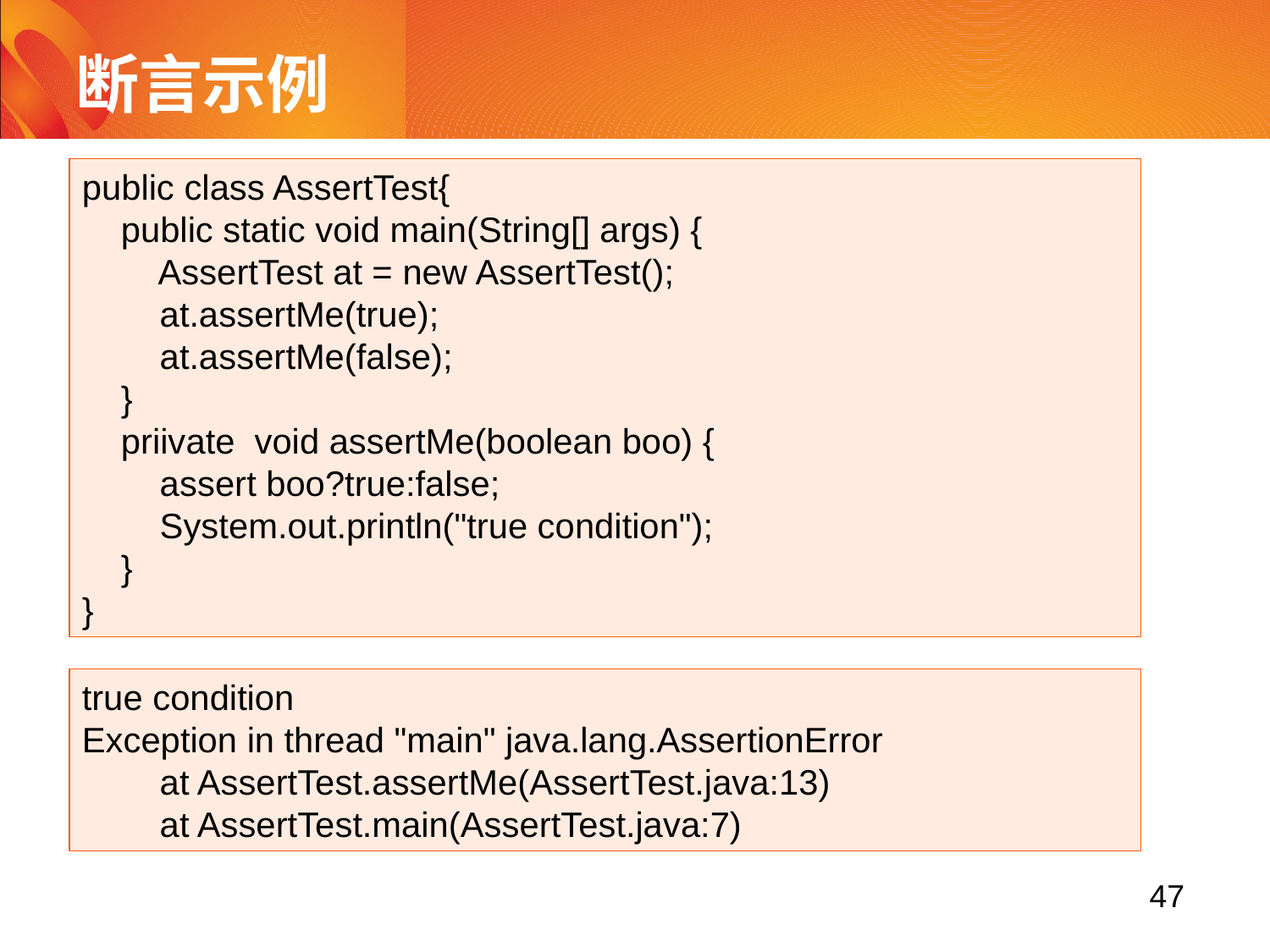

# 断言示例
public class AssertTest{
    public static void main(String[] args) {
        AssertTest at = new AssertTest();
        at.assertMe(true);
        at.assertMe(false);   
    }  
    priivate  void assertMe(boolean boo) {
        assert boo?true:false; 
        System.out.println("true condition");
    }
}

true condition
Exception in thread "main" java.lang.AssertionError
        at AssertTest.assertMe(AssertTest.java:13)
        at AssertTest.main(AssertTest.java:7)